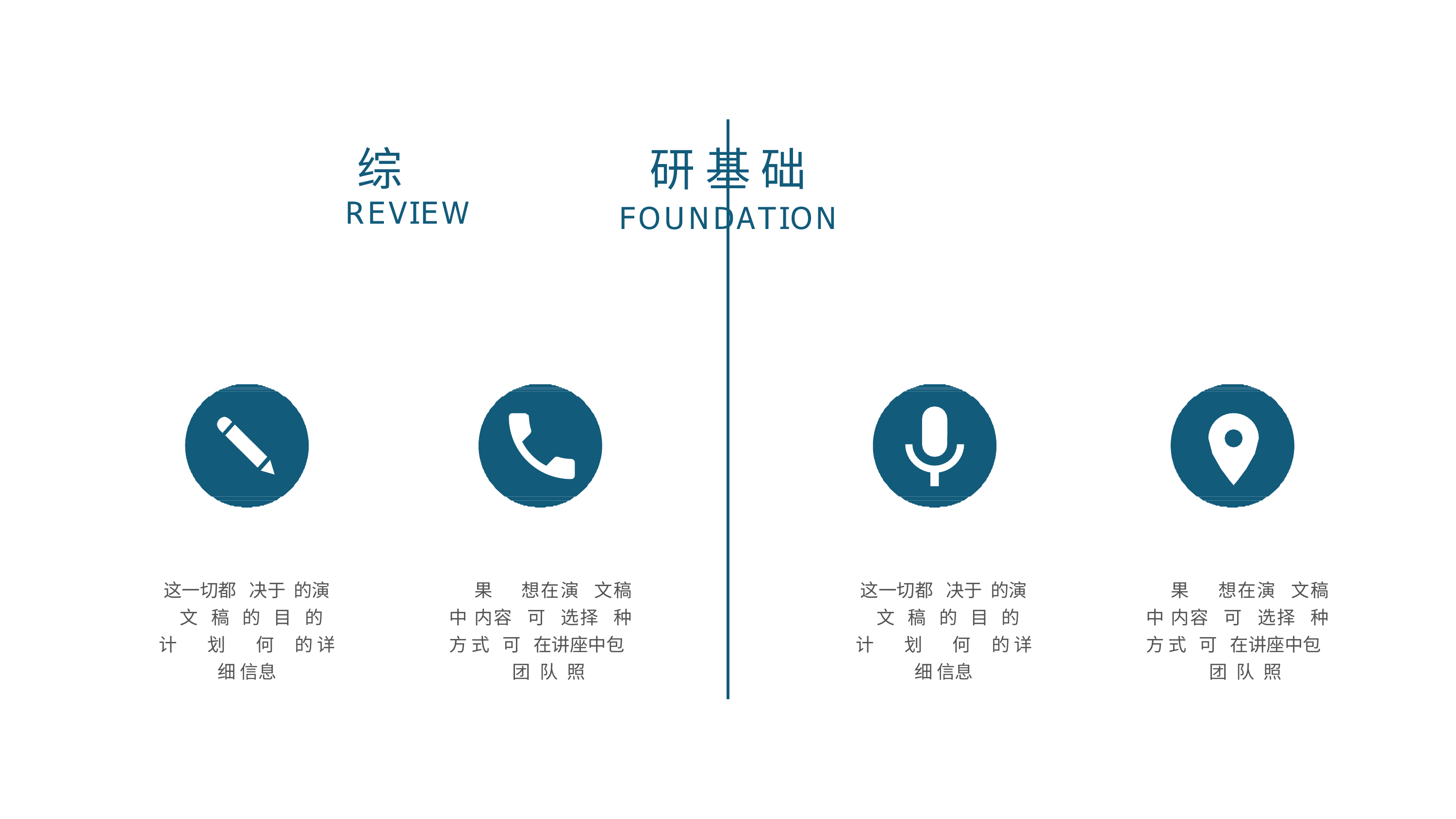

# 研 基 础
FOUNDATION

综
REVIEW

这⼀切都 决于 的演
 ⽂稿的⽬的 计 划 何 的 详细 信息
 果 想在演 ⽂稿中 内容 可 选择 种⽅ 式 可 在讲座中包
 团队照
这⼀切都 决于 的演
 ⽂稿的⽬的 计 划 何 的 详细 信息
 果 想在演 ⽂稿中 内容 可 选择 种⽅ 式 可 在讲座中包
 团队照